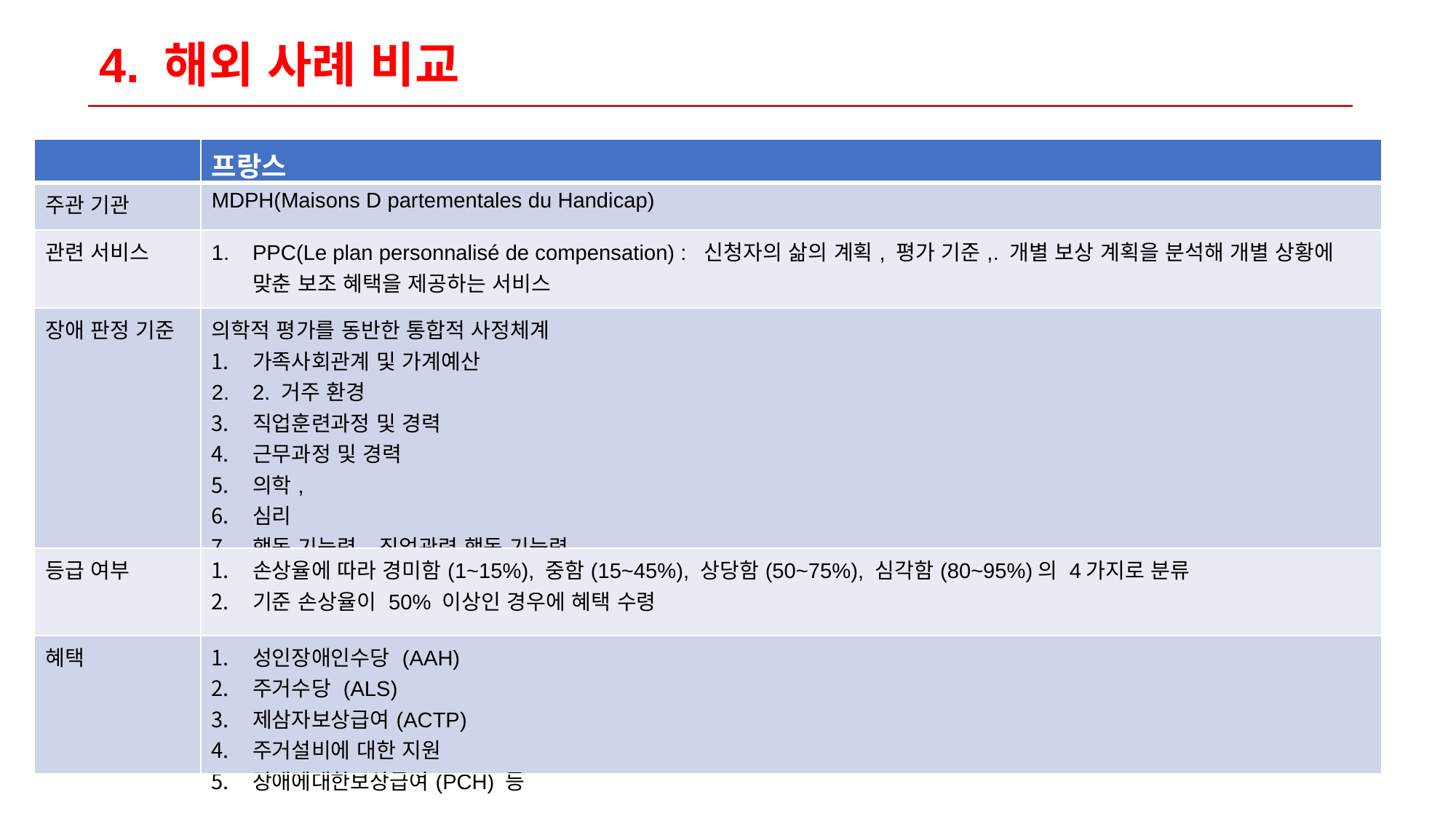

4. 해외 사례 비교
목차
|  | 프랑스 |
| --- | --- |
| 주관 기관 | MDPH(Maisons D partementales du Handicap) |
| 관련 서비스 | PPC(Le plan personnalisé de compensation) : 신청자의 삶의 계획, 평가 기준,. 개별 보상 계획을 분석해 개별 상황에 맞춘 보조 혜택을 제공하는 서비스 |
| 장애 판정 기준 | 의학적 평가를 동반한 통합적 사정체계 가족사회관계 및 가계예산 2. 거주 환경 직업훈련과정 및 경력 근무과정 및 경력 의학, 심리 행동 기능력, 직업관련 행동 기능력 복지서비스 여부) |
| 등급 여부 | 손상율에 따라 경미함(1~15%), 중함(15~45%), 상당함(50~75%), 심각함(80~95%)의 4가지로 분류 기준 손상율이 50% 이상인 경우에 혜택 수령 |
| 혜택 | 성인장애인수당 (AAH) 주거수당 (ALS) 제삼자보상급여(ACTP) 주거설비에 대한 지원 장애에대한보상급여(PCH) 등 |